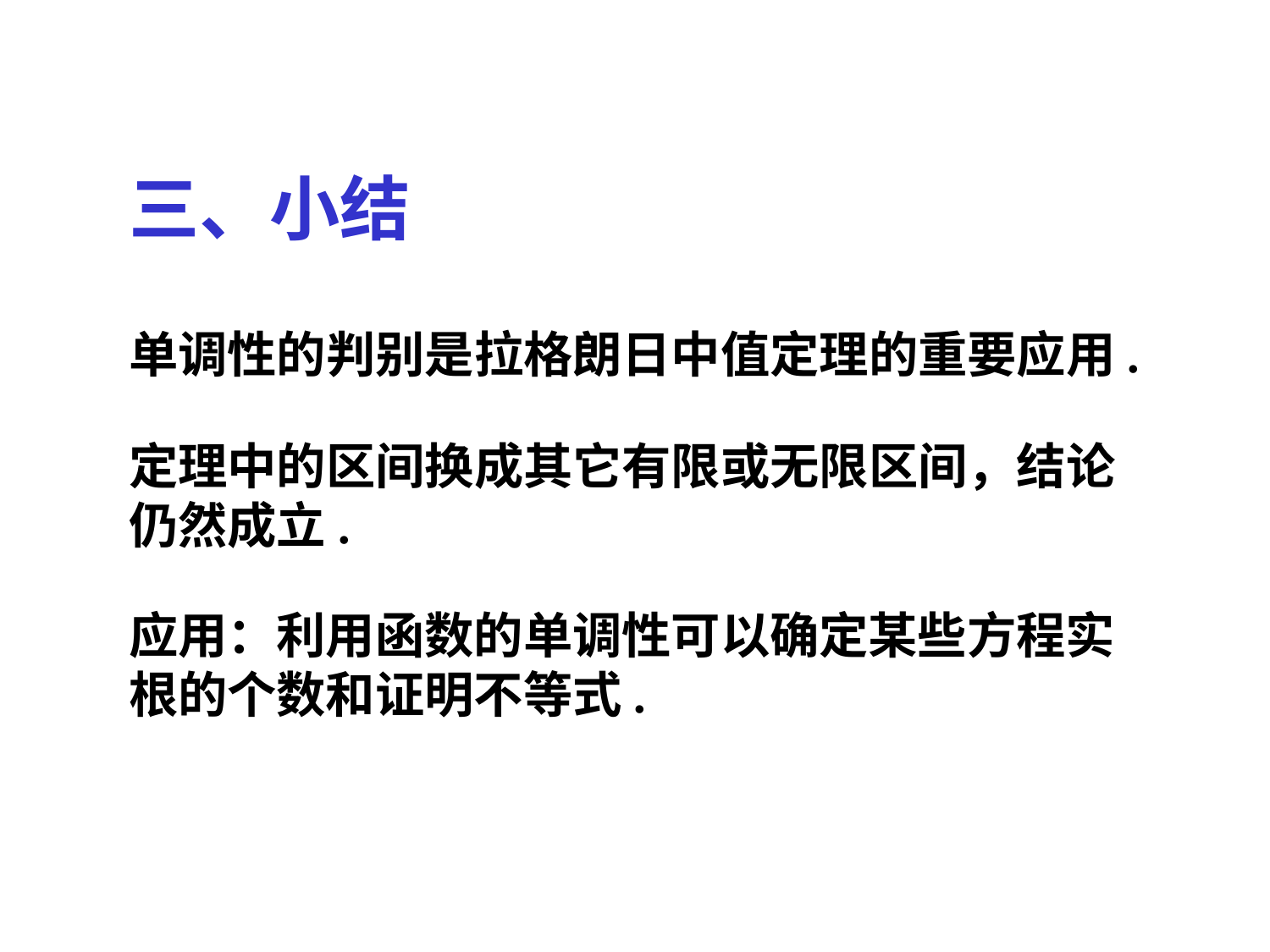

# 三、小结
单调性的判别是拉格朗日中值定理的重要应用.
定理中的区间换成其它有限或无限区间，结论仍然成立.
应用：利用函数的单调性可以确定某些方程实根的个数和证明不等式.